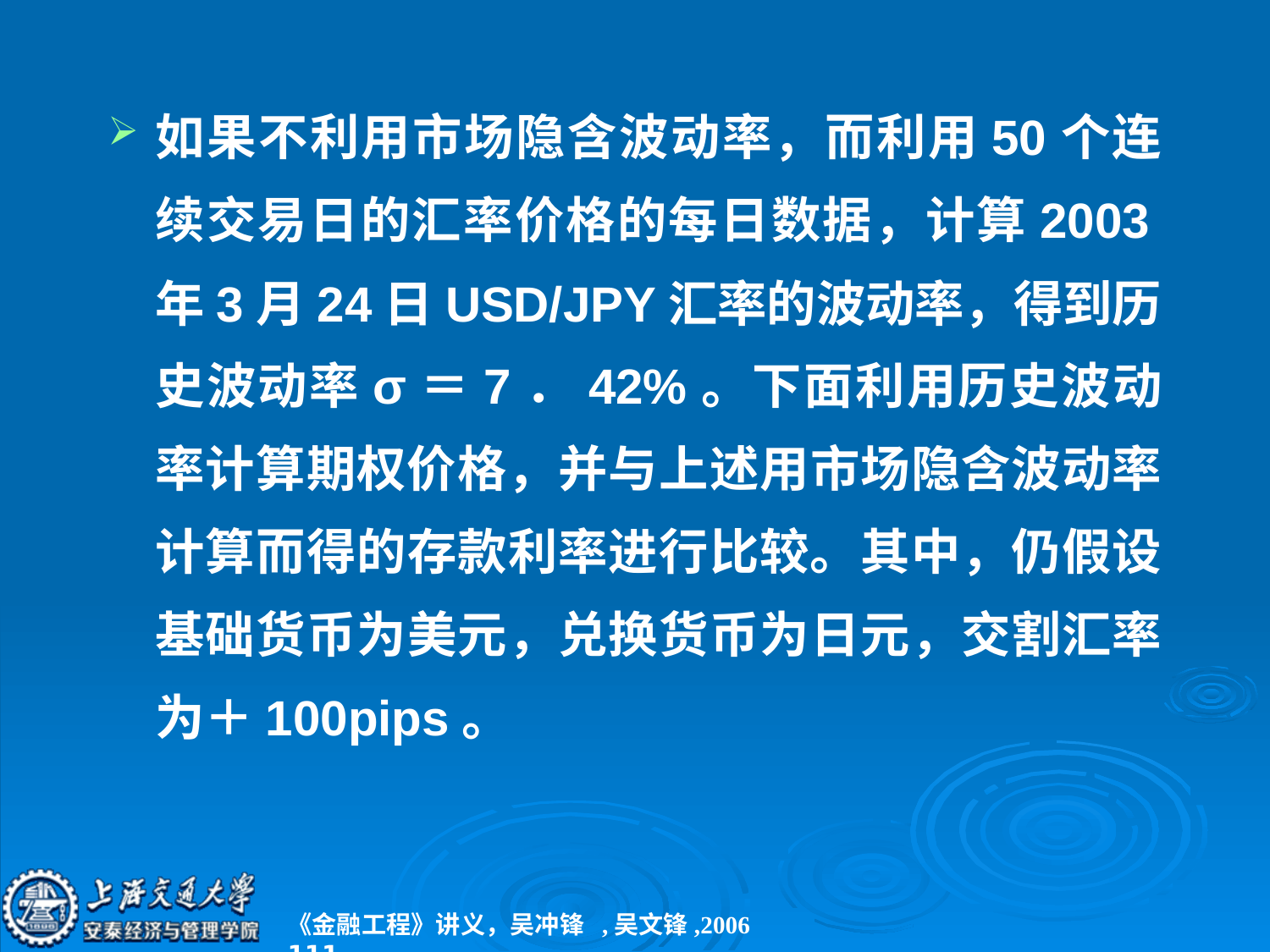

如果不利用市场隐含波动率，而利用50个连续交易日的汇率价格的每日数据，计算2003年3月24日USD/JPY汇率的波动率，得到历史波动率σ＝7．42%。下面利用历史波动率计算期权价格，并与上述用市场隐含波动率计算而得的存款利率进行比较。其中，仍假设基础货币为美元，兑换货币为日元，交割汇率为＋100pips。